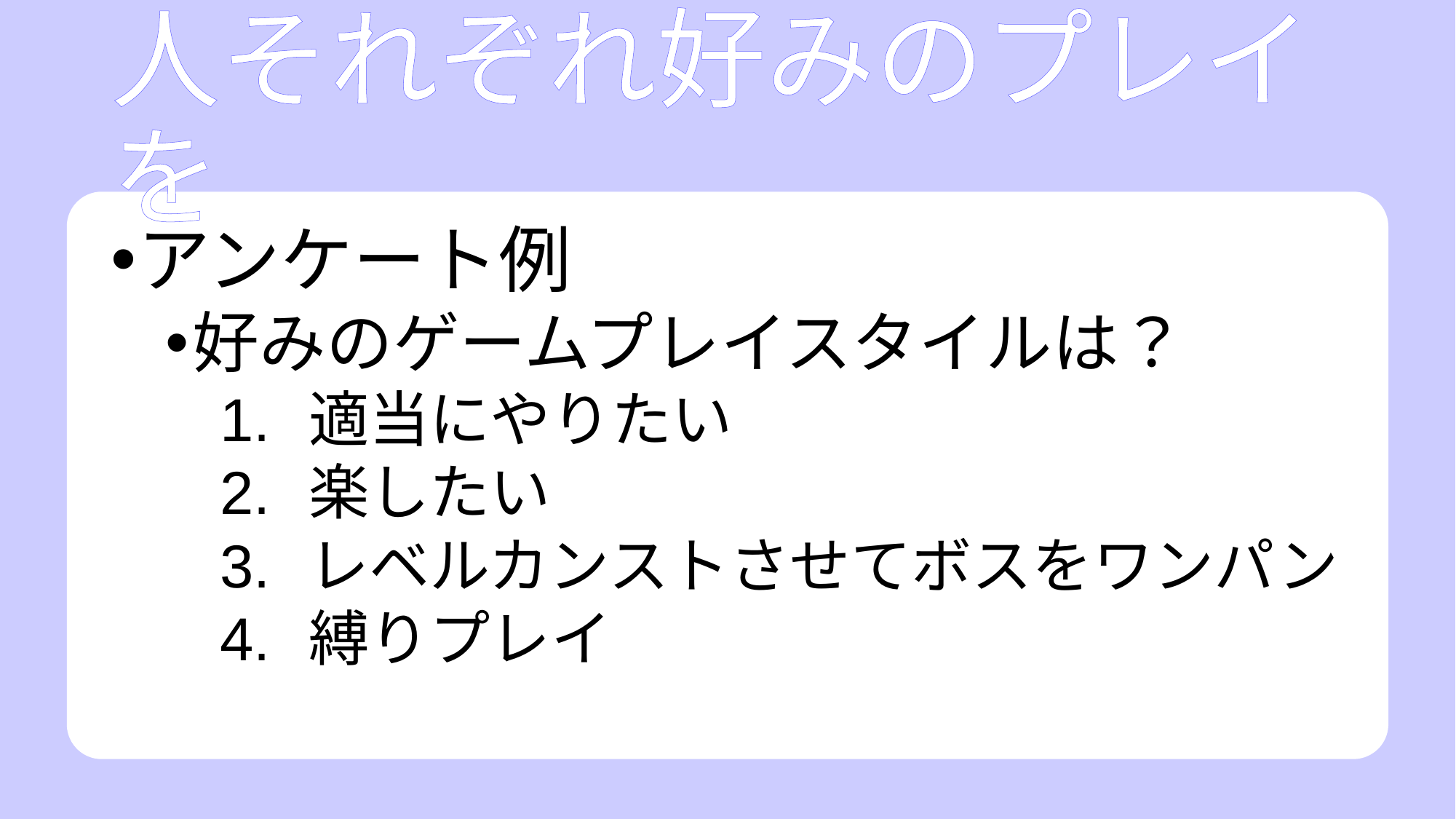

# 人それぞれ好みのプレイを
アンケート例
好みのゲームプレイスタイルは？
適当にやりたい
楽したい
レベルカンストさせてボスをワンパン
縛りプレイ